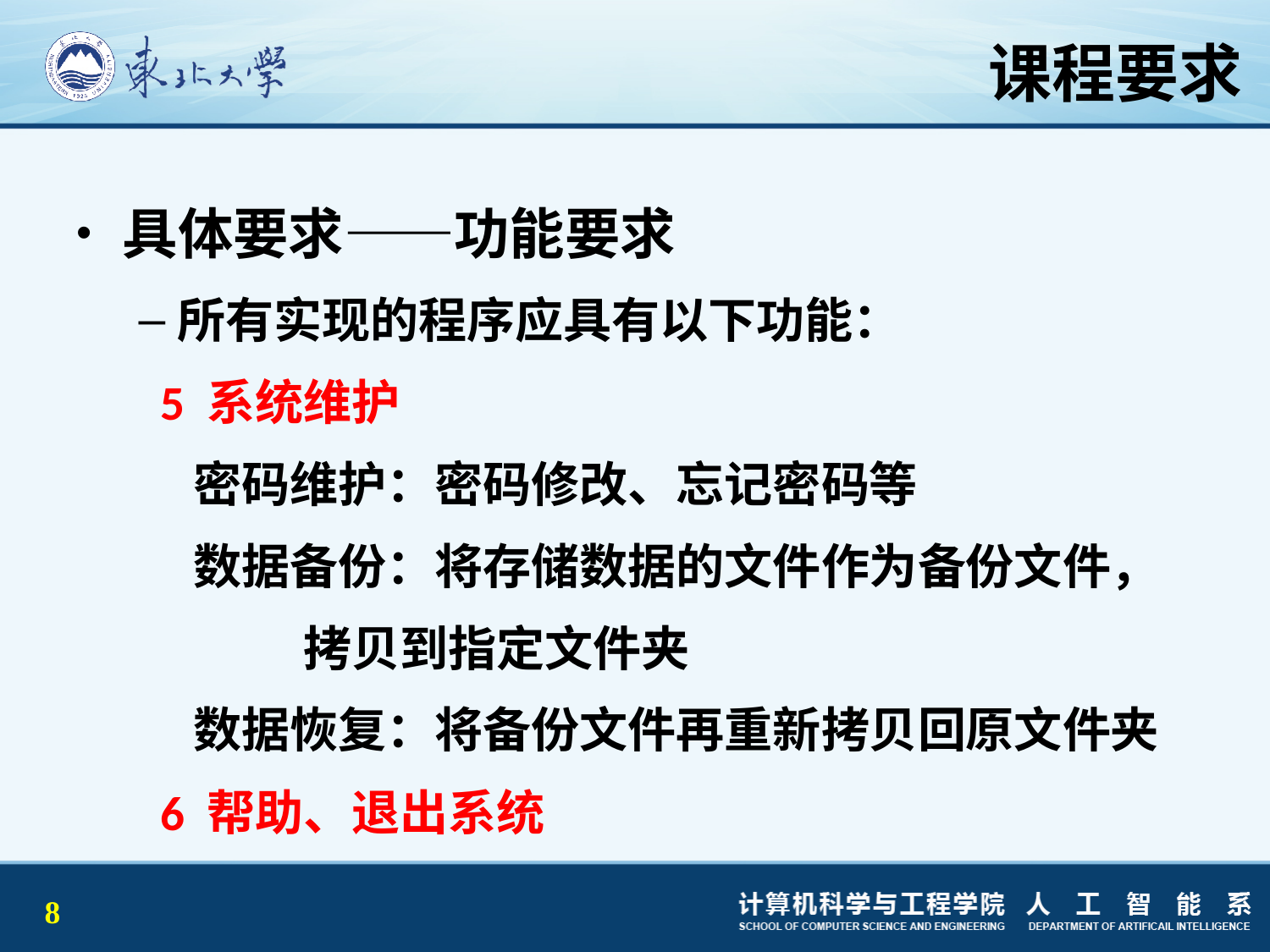

# 课程要求
具体要求——功能要求
所有实现的程序应具有以下功能：
  5 系统维护
    密码维护：密码修改、忘记密码等
    数据备份：将存储数据的文件作为备份文件，
              拷贝到指定文件夹
    数据恢复：将备份文件再重新拷贝回原文件夹
  6 帮助、退出系统